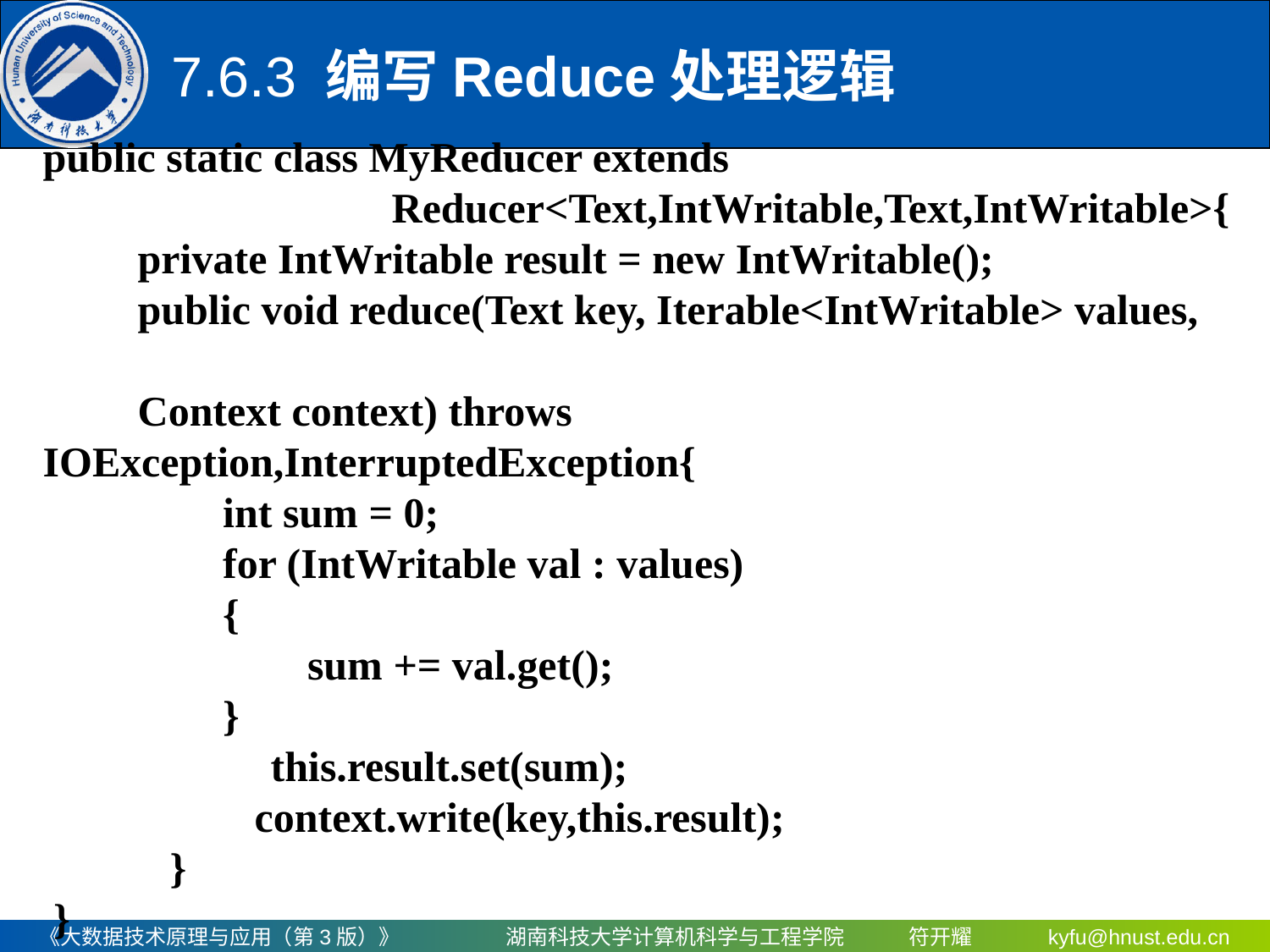

7.6.3 编写Reduce处理逻辑
public static class MyReducer extends
　　　　　　　　Reducer<Text,IntWritable,Text,IntWritable>{
　　private IntWritable result = new IntWritable();
　　public void reduce(Text key, Iterable<IntWritable> values,
　　Context context) throws IOException,InterruptedException{
	     int sum = 0;
	     for (IntWritable val : values)
	     {
	             sum += val.get();
	     }
	    　this.result.set(sum);
	        context.write(key,this.result);
	}
 }